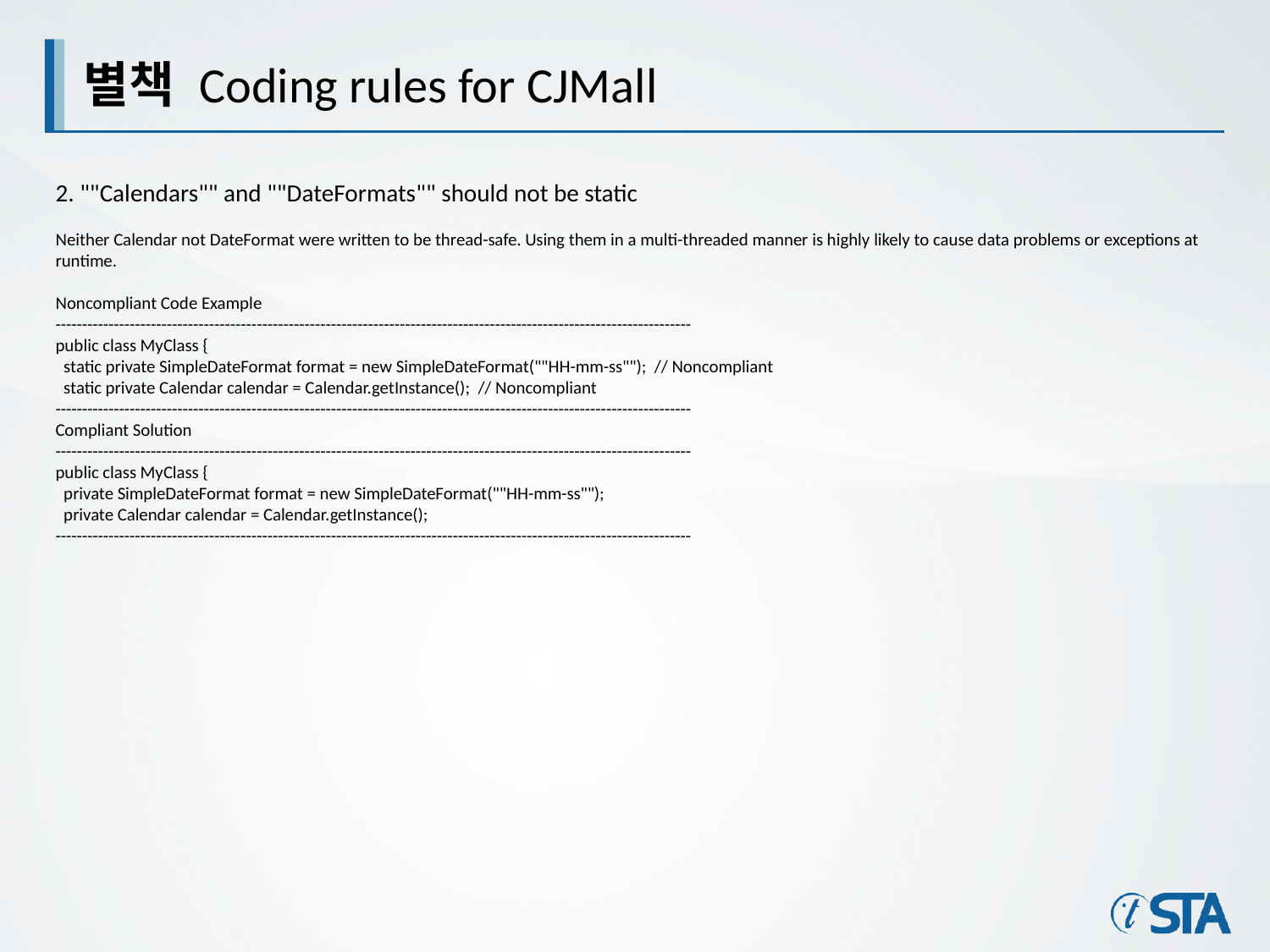

# 별책 Coding rules for CJMall
2. ""Calendars"" and ""DateFormats"" should not be static

Neither Calendar not DateFormat were written to be thread-safe. Using them in a multi-threaded manner is highly likely to cause data problems or exceptions at runtime.

Noncompliant Code Example
------------------------------------------------------------------------------------------------------------------------
public class MyClass {
  static private SimpleDateFormat format = new SimpleDateFormat(""HH-mm-ss"");  // Noncompliant
  static private Calendar calendar = Calendar.getInstance();  // Noncompliant
------------------------------------------------------------------------------------------------------------------------
Compliant Solution
------------------------------------------------------------------------------------------------------------------------
public class MyClass {
  private SimpleDateFormat format = new SimpleDateFormat(""HH-mm-ss"");
  private Calendar calendar = Calendar.getInstance();
------------------------------------------------------------------------------------------------------------------------